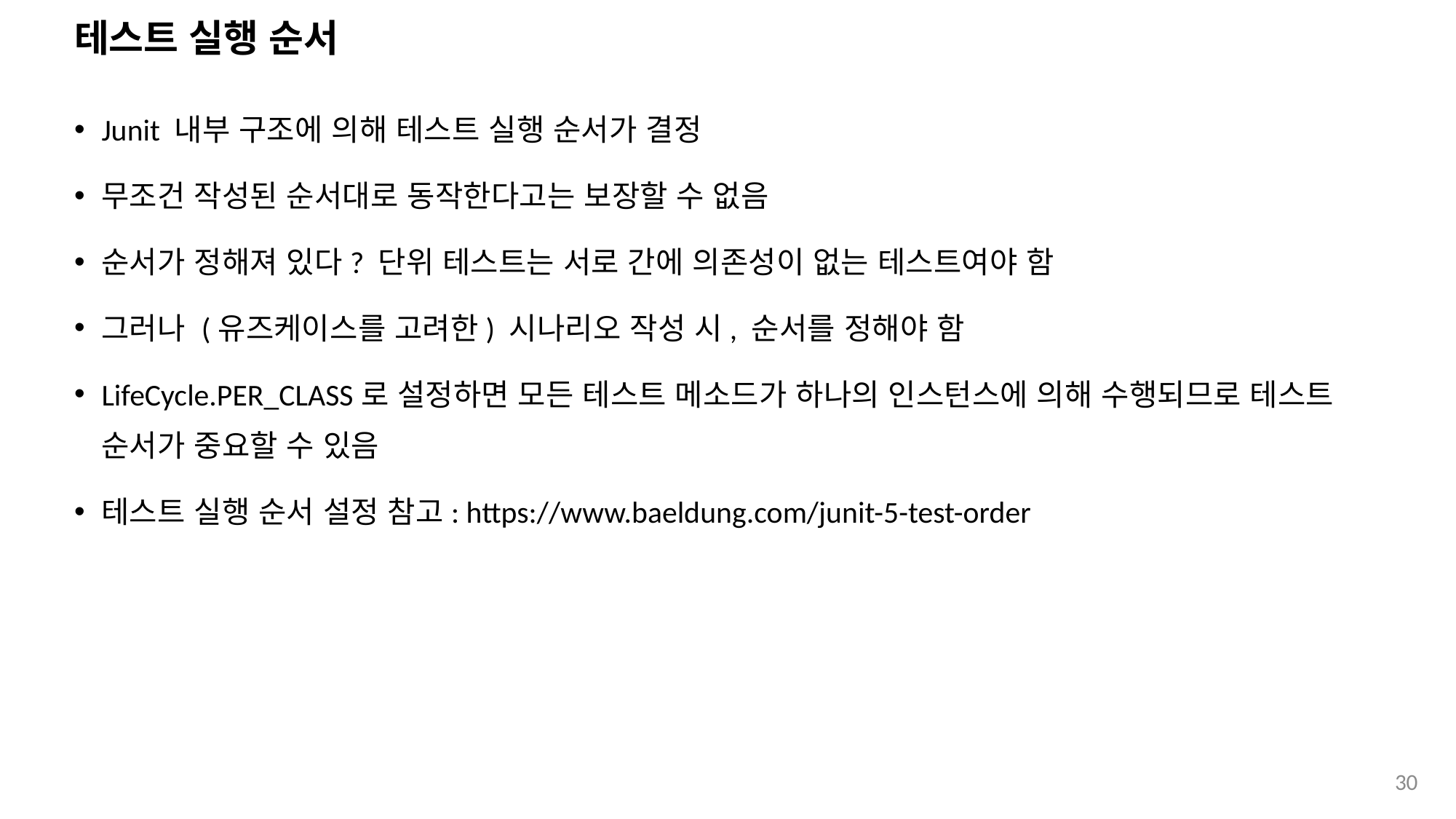

# 테스트 실행 순서
Junit 내부 구조에 의해 테스트 실행 순서가 결정
무조건 작성된 순서대로 동작한다고는 보장할 수 없음
순서가 정해져 있다? 단위 테스트는 서로 간에 의존성이 없는 테스트여야 함
그러나 (유즈케이스를 고려한) 시나리오 작성 시, 순서를 정해야 함
LifeCycle.PER_CLASS로 설정하면 모든 테스트 메소드가 하나의 인스턴스에 의해 수행되므로 테스트 순서가 중요할 수 있음
테스트 실행 순서 설정 참고: https://www.baeldung.com/junit-5-test-order

30